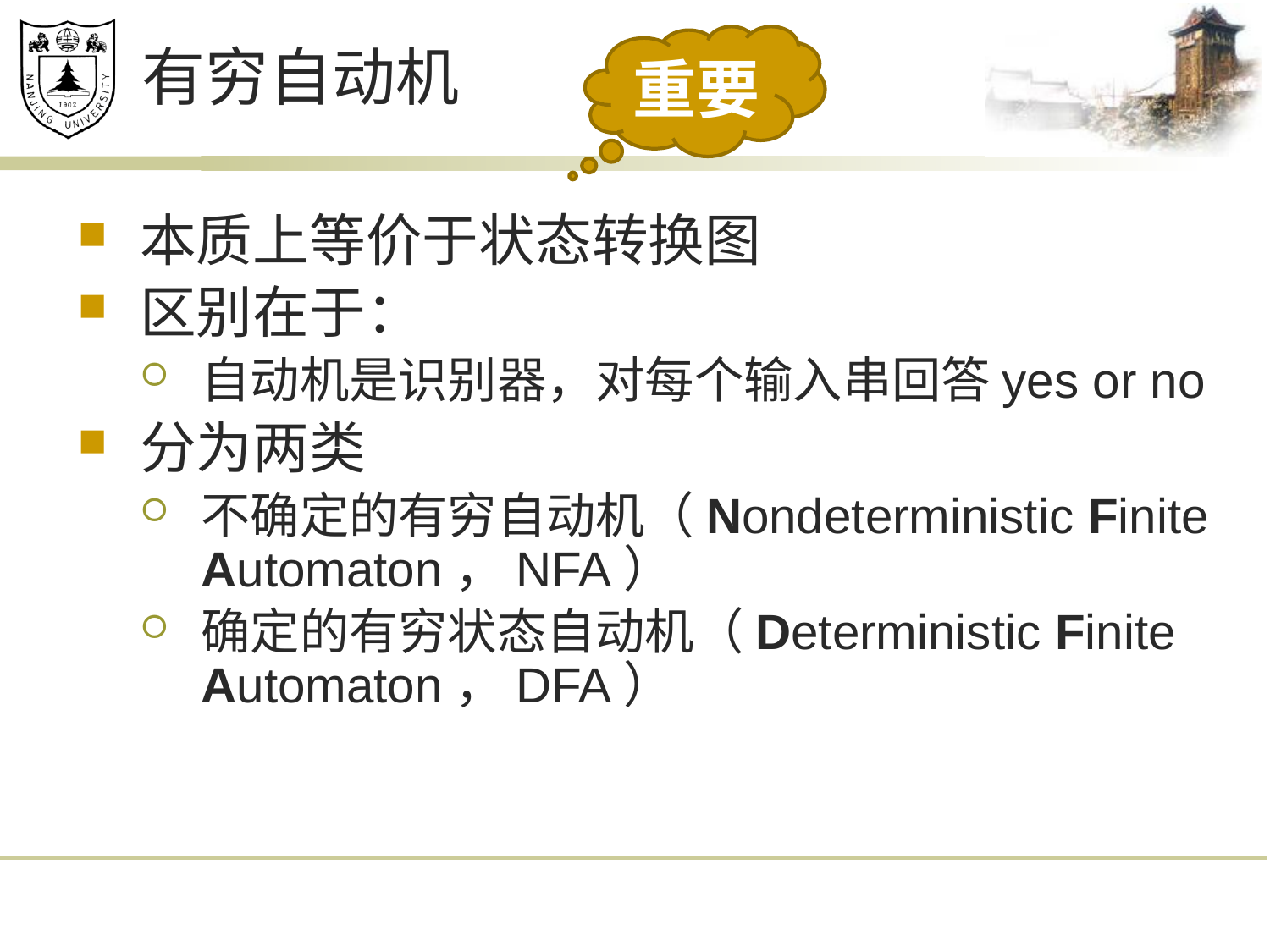

重要
# 有穷自动机
本质上等价于状态转换图
区别在于：
自动机是识别器，对每个输入串回答yes or no
分为两类
不确定的有穷自动机（Nondeterministic Finite Automaton，NFA）
确定的有穷状态自动机（Deterministic Finite Automaton，DFA）